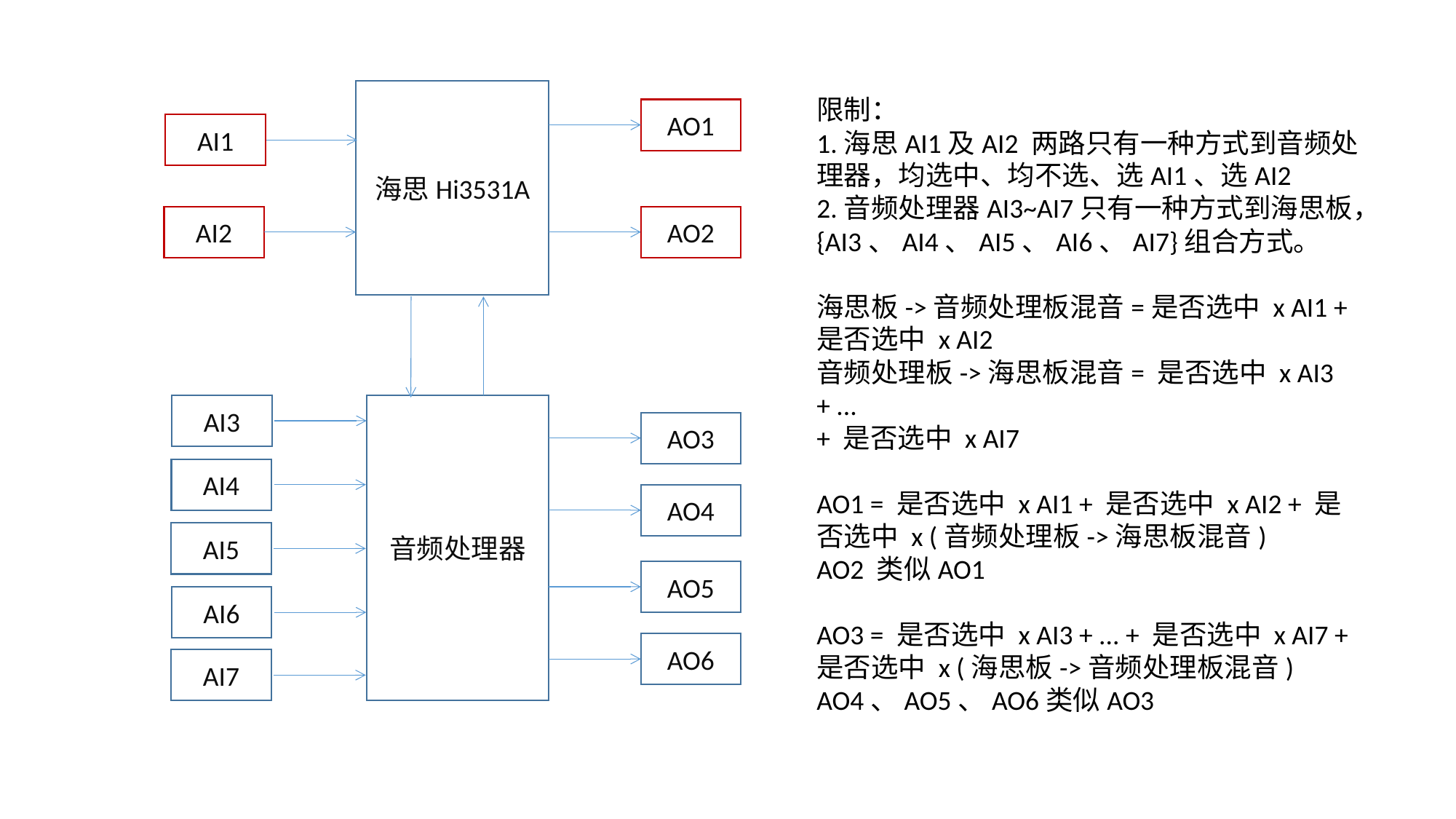

海思Hi3531A
限制：
1.海思AI1及AI2 两路只有一种方式到音频处理器，均选中、均不选、选AI1、选AI2
2.音频处理器AI3~AI7只有一种方式到海思板，{AI3、AI4、AI5、AI6、AI7}组合方式。

海思板->音频处理板混音=是否选中 x AI1 + 是否选中 x AI2
音频处理板->海思板混音= 是否选中 x AI3 + ...
+ 是否选中 x AI7

AO1 = 是否选中 x AI1 + 是否选中 x AI2 + 是否选中 x (音频处理板->海思板混音)
AO2 类似AO1

AO3 = 是否选中 x AI3 + ... + 是否选中 x AI7 + 是否选中 x (海思板->音频处理板混音)
AO4、AO5、AO6类似AO3
AO1
AI1
AI2
AO2
AI3
音频处理器
AO3
AI4
AO4
AI5
AO5
AI6
AO6
AI7